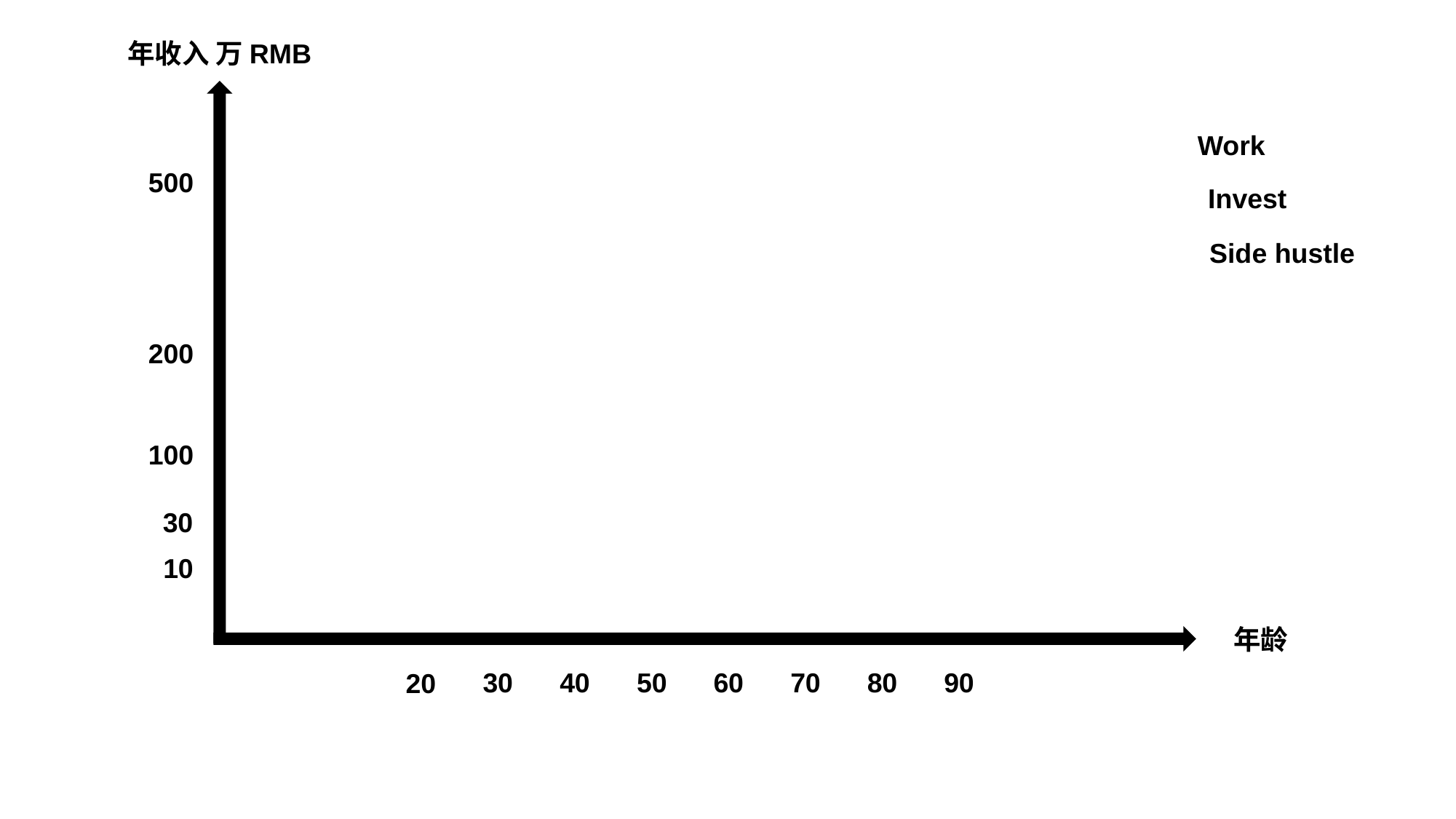

年收入 万RMB

Work
500
Invest
Side hustle
200
100
30
10
年龄

30
40
50
60
70
80
90
20